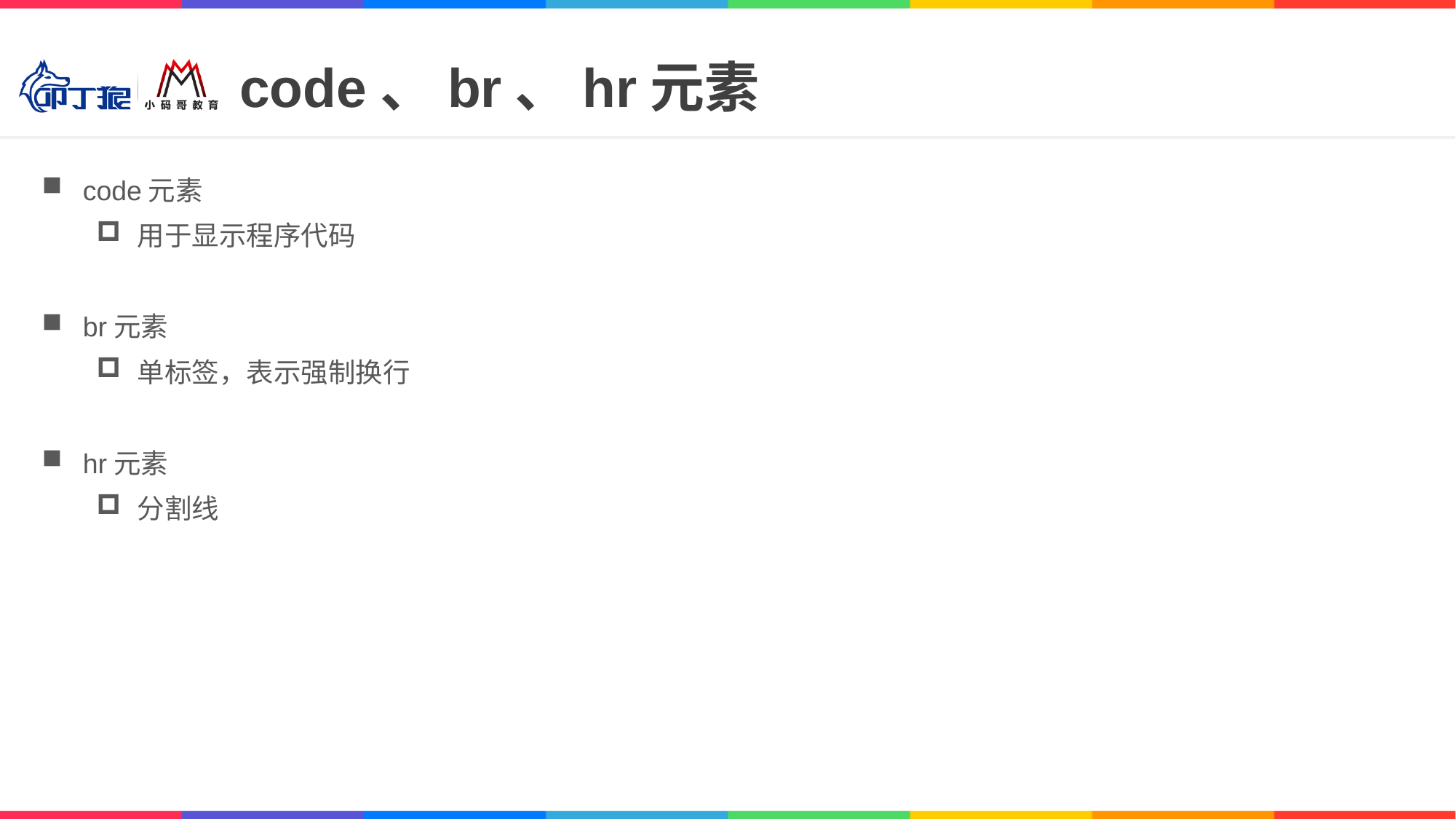

# code、br、hr元素

code元素
用于显示程序代码

br元素
单标签，表示强制换行

hr元素
分割线